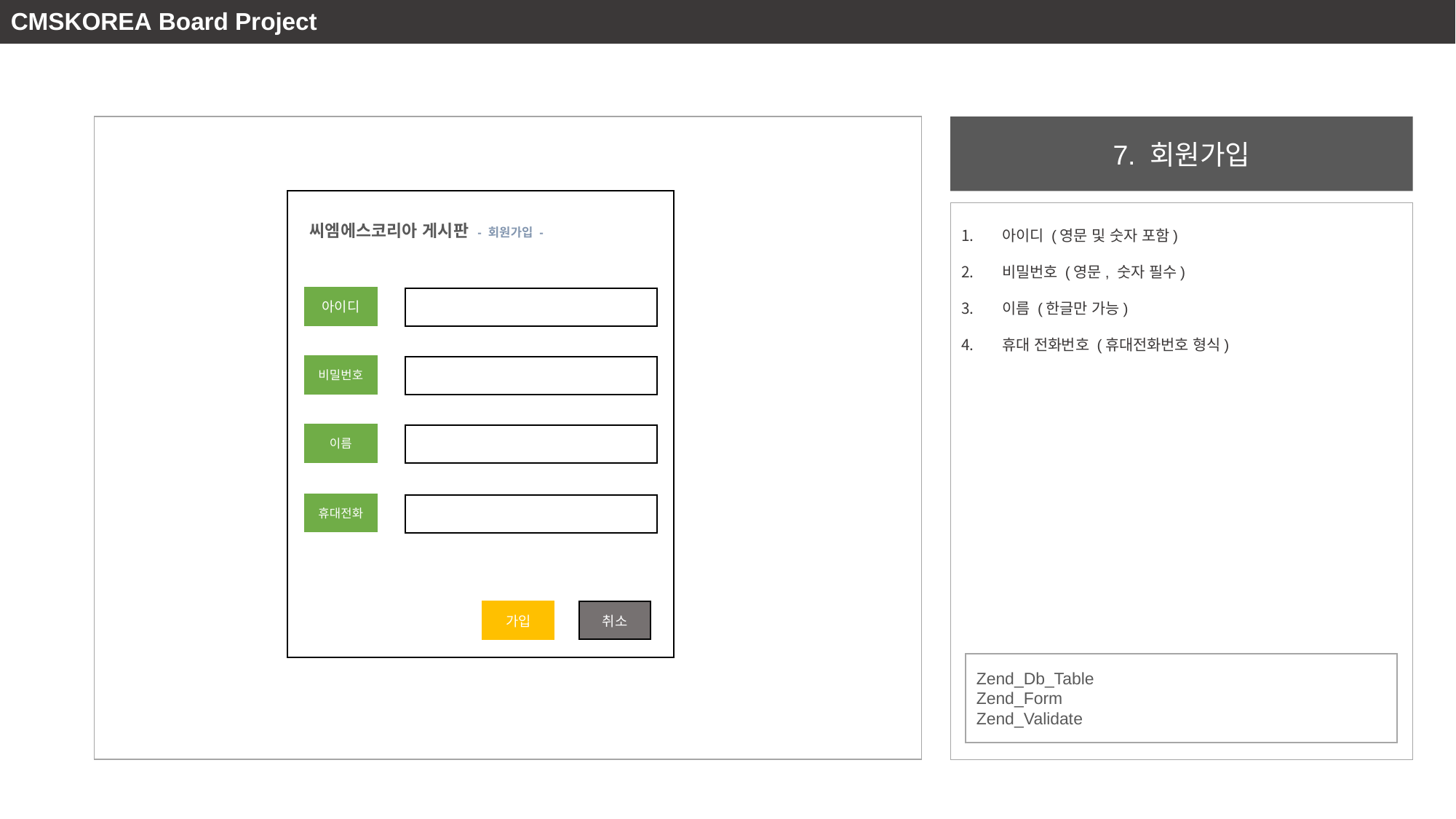

CMSKOREA Board Project

7. 회원가입

아이디 (영문 및 숫자 포함)

비밀번호 (영문, 숫자 필수)
이름 (한글만 가능)

휴대 전화번호 (휴대전화번호 형식)
씨엠에스코리아 게시판 - 회원가입 -
아이디

비밀번호

이름

휴대전화

가입
취소
Zend_Db_Table
Zend_Form
Zend_Validate